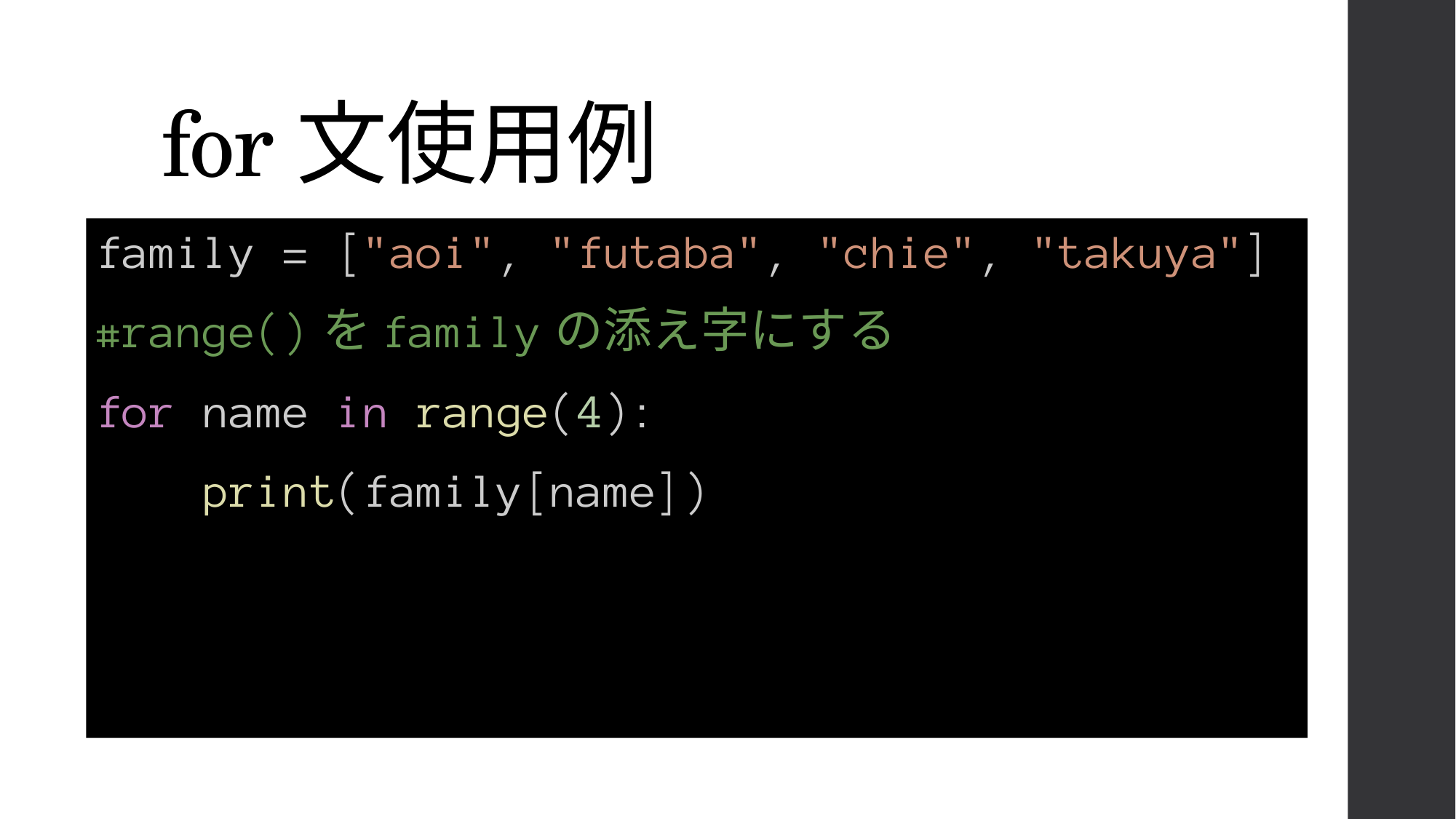

# for文使用例
family = ["aoi", "futaba", "chie", "takuya"]
#range()をfamilyの添え字にする
for name in range(4):
    print(family[name])